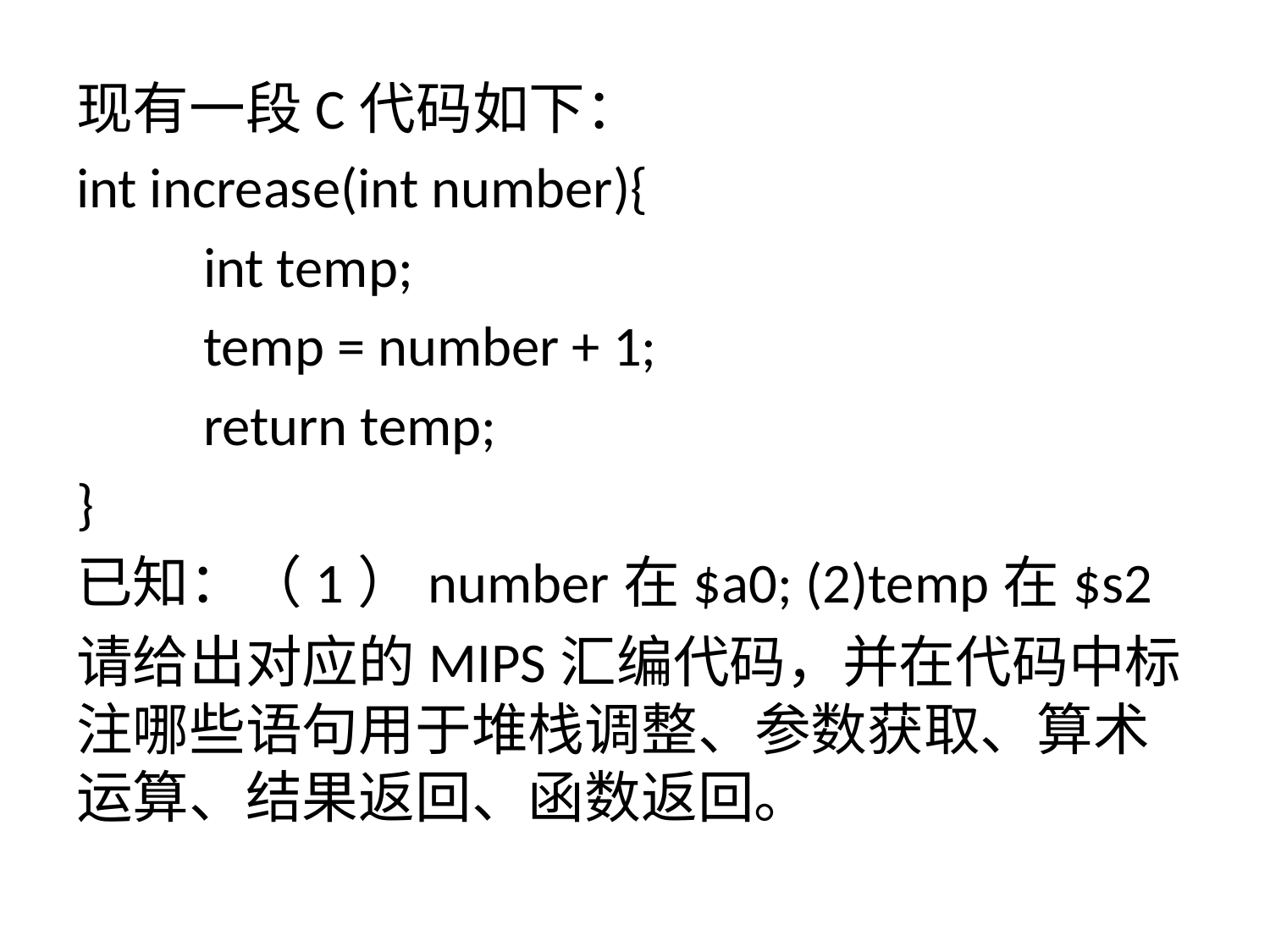

现有一段C代码如下：
int increase(int number){
	int temp;
	temp = number + 1;
	return temp;
}
已知：（1）number在$a0; (2)temp在$s2
请给出对应的MIPS汇编代码，并在代码中标注哪些语句用于堆栈调整、参数获取、算术运算、结果返回、函数返回。